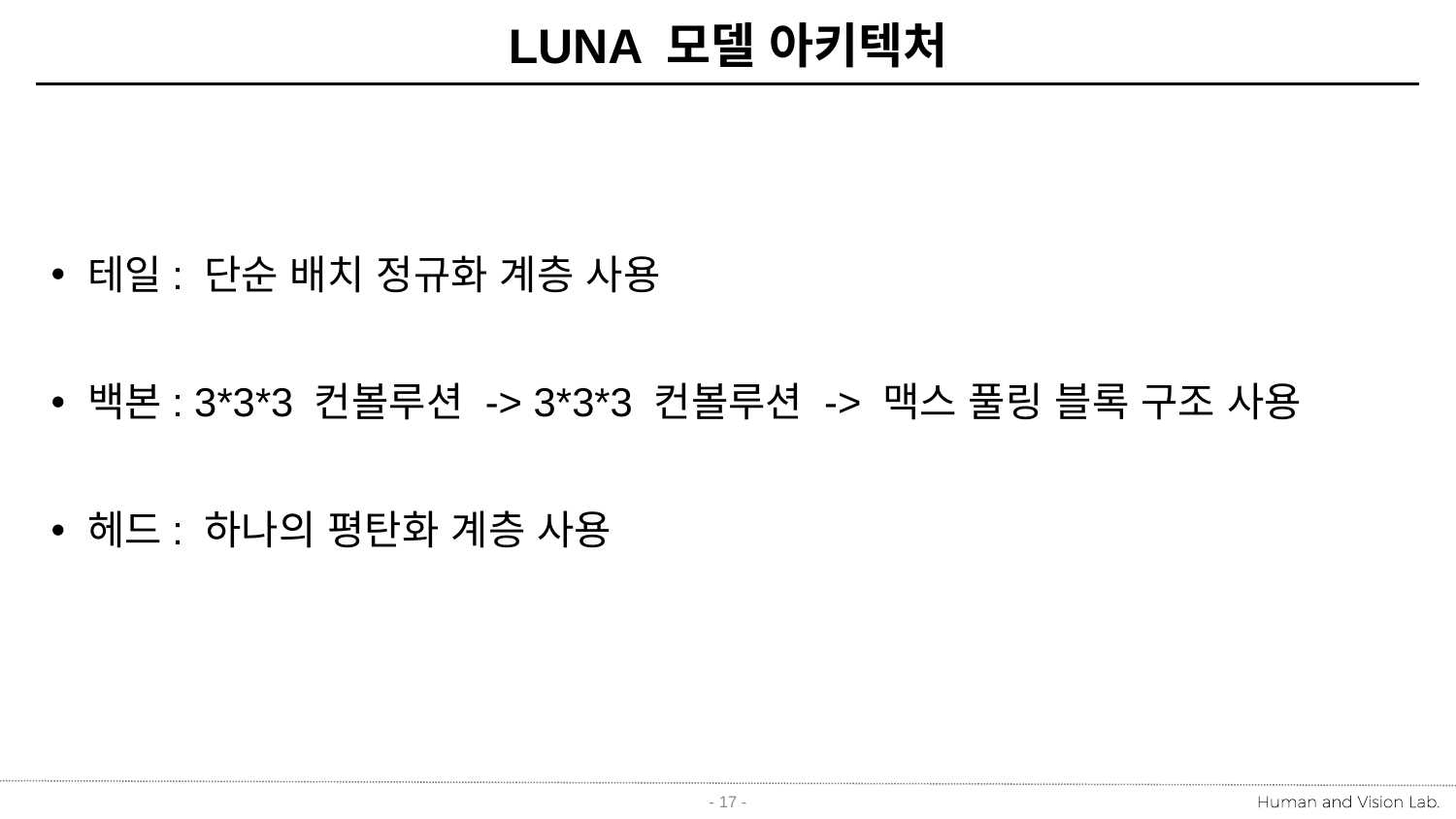

# LUNA 모델 아키텍처
테일: 단순 배치 정규화 계층 사용

백본: 3*3*3 컨볼루션 -> 3*3*3 컨볼루션 -> 맥스 풀링 블록 구조 사용

헤드: 하나의 평탄화 계층 사용
- 17 -